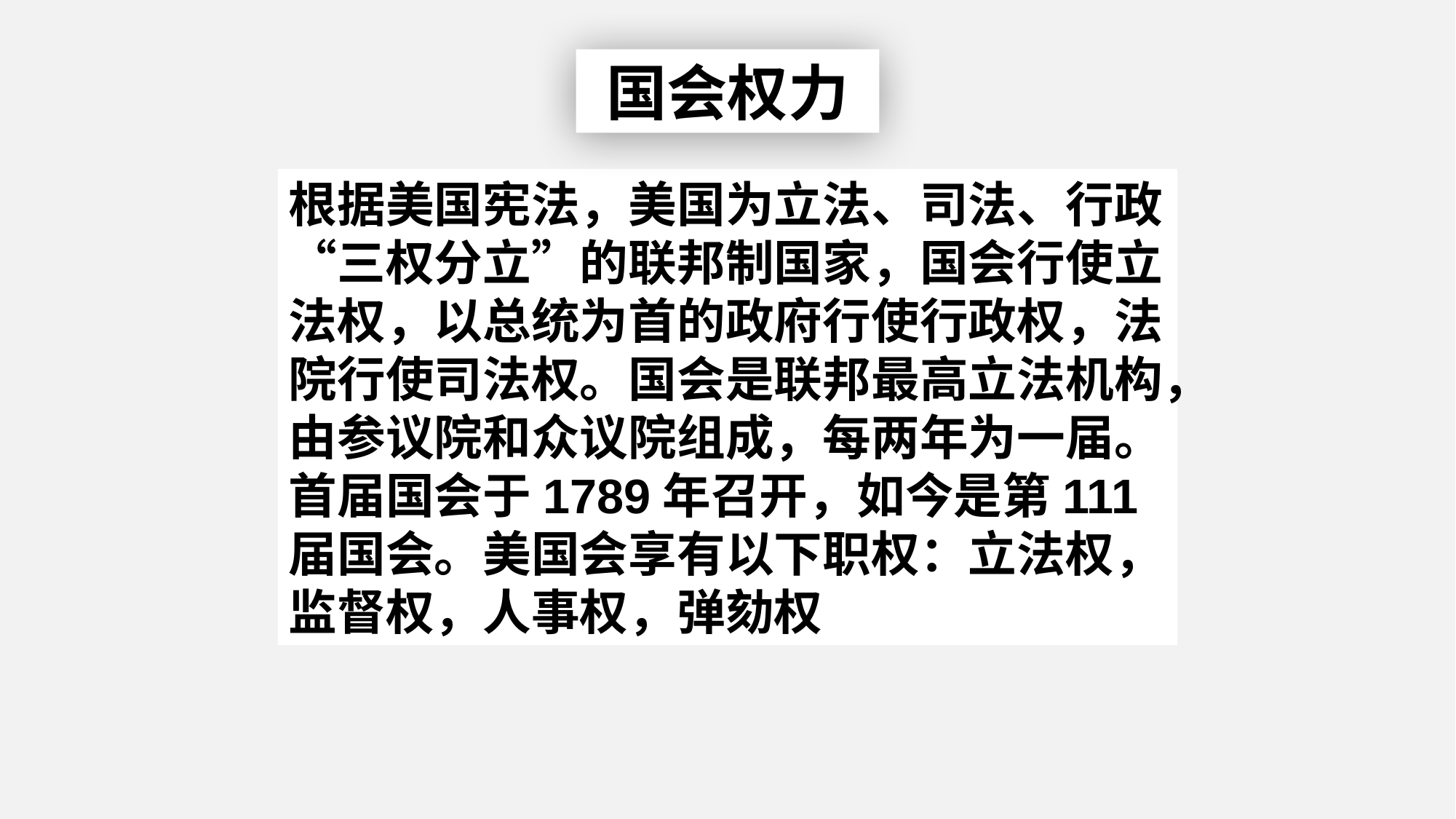

国会权力
根据美国宪法，美国为立法、司法、行政“三权分立”的联邦制国家，国会行使立法权，以总统为首的政府行使行政权，法院行使司法权。国会是联邦最高立法机构，由参议院和众议院组成，每两年为一届。首届国会于1789年召开，如今是第111届国会。美国会享有以下职权：立法权，监督权，人事权，弹劾权